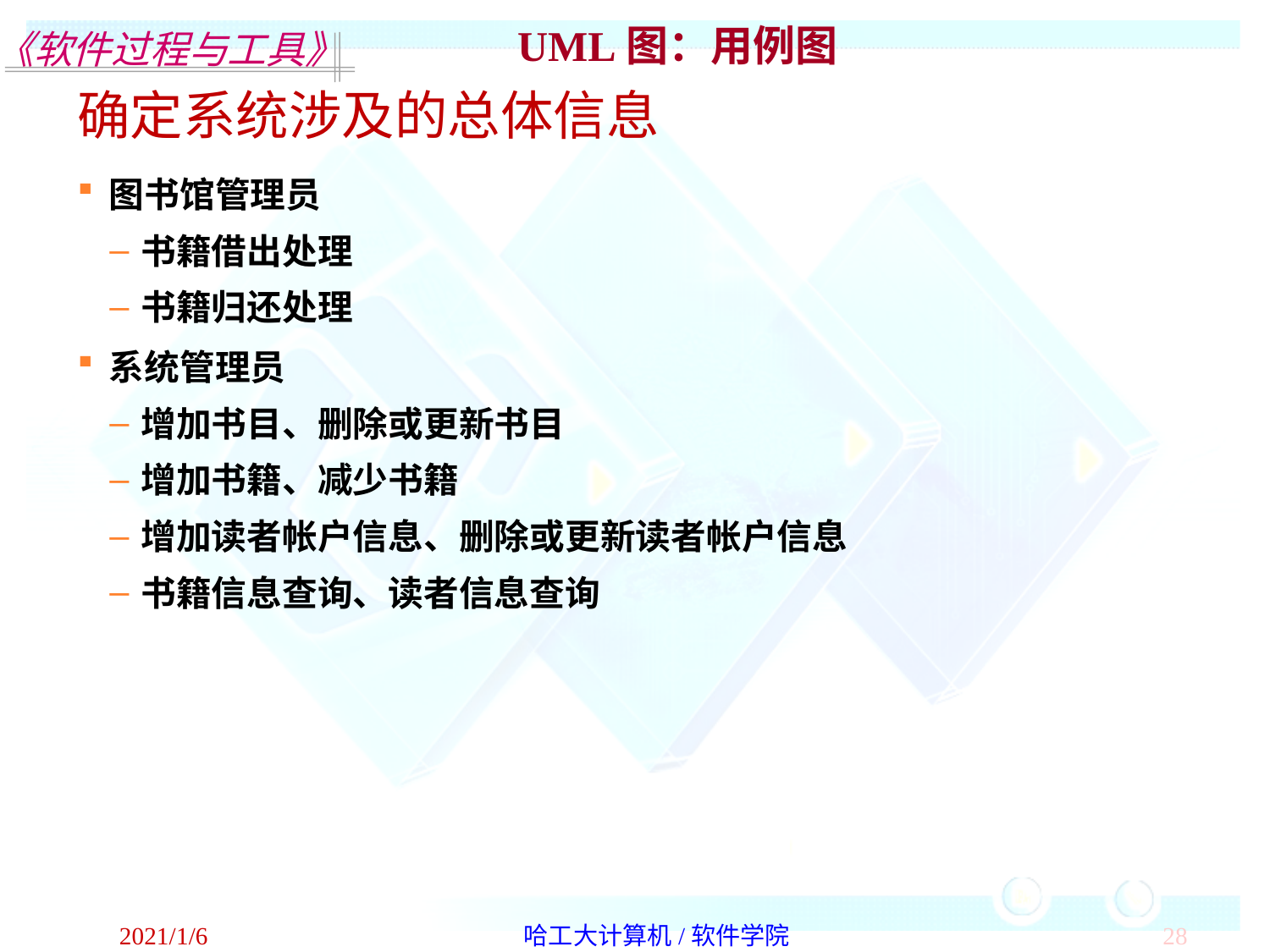

UML图：用例图
确定系统涉及的总体信息
图书馆管理员
书籍借出处理
书籍归还处理
系统管理员
增加书目、删除或更新书目
增加书籍、减少书籍
增加读者帐户信息、删除或更新读者帐户信息
书籍信息查询、读者信息查询